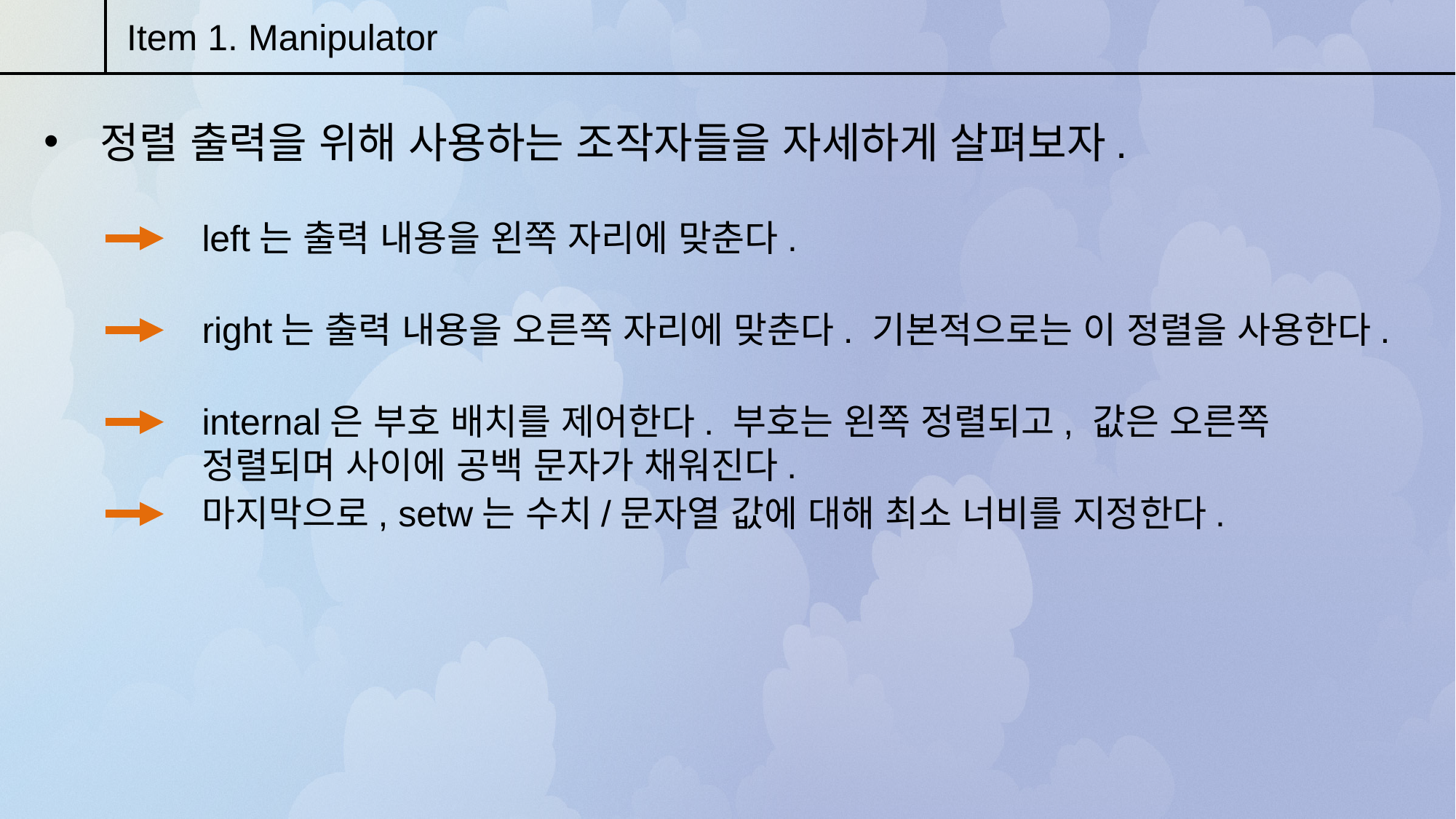

Item 1. Manipulator
 정렬 출력을 위해 사용하는 조작자들을 자세하게 살펴보자.
left는 출력 내용을 왼쪽 자리에 맞춘다.
right는 출력 내용을 오른쪽 자리에 맞춘다. 기본적으로는 이 정렬을 사용한다.
internal은 부호 배치를 제어한다. 부호는 왼쪽 정렬되고, 값은 오른쪽 정렬되며 사이에 공백 문자가 채워진다.
마지막으로, setw는 수치/문자열 값에 대해 최소 너비를 지정한다.